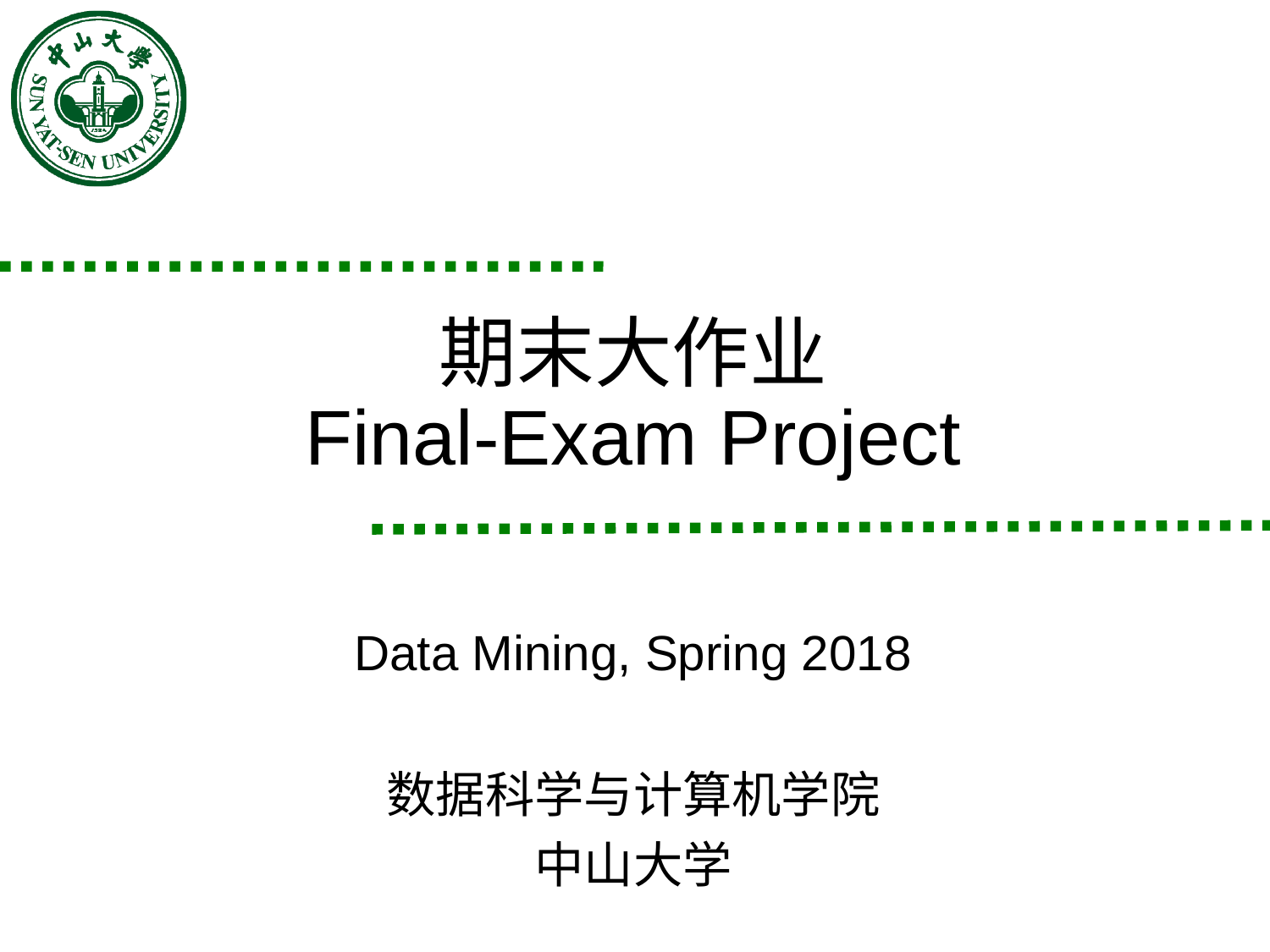

# 期末大作业 Final-Exam Project

Data Mining, Spring 2018

数据科学与计算机学院
中山大学